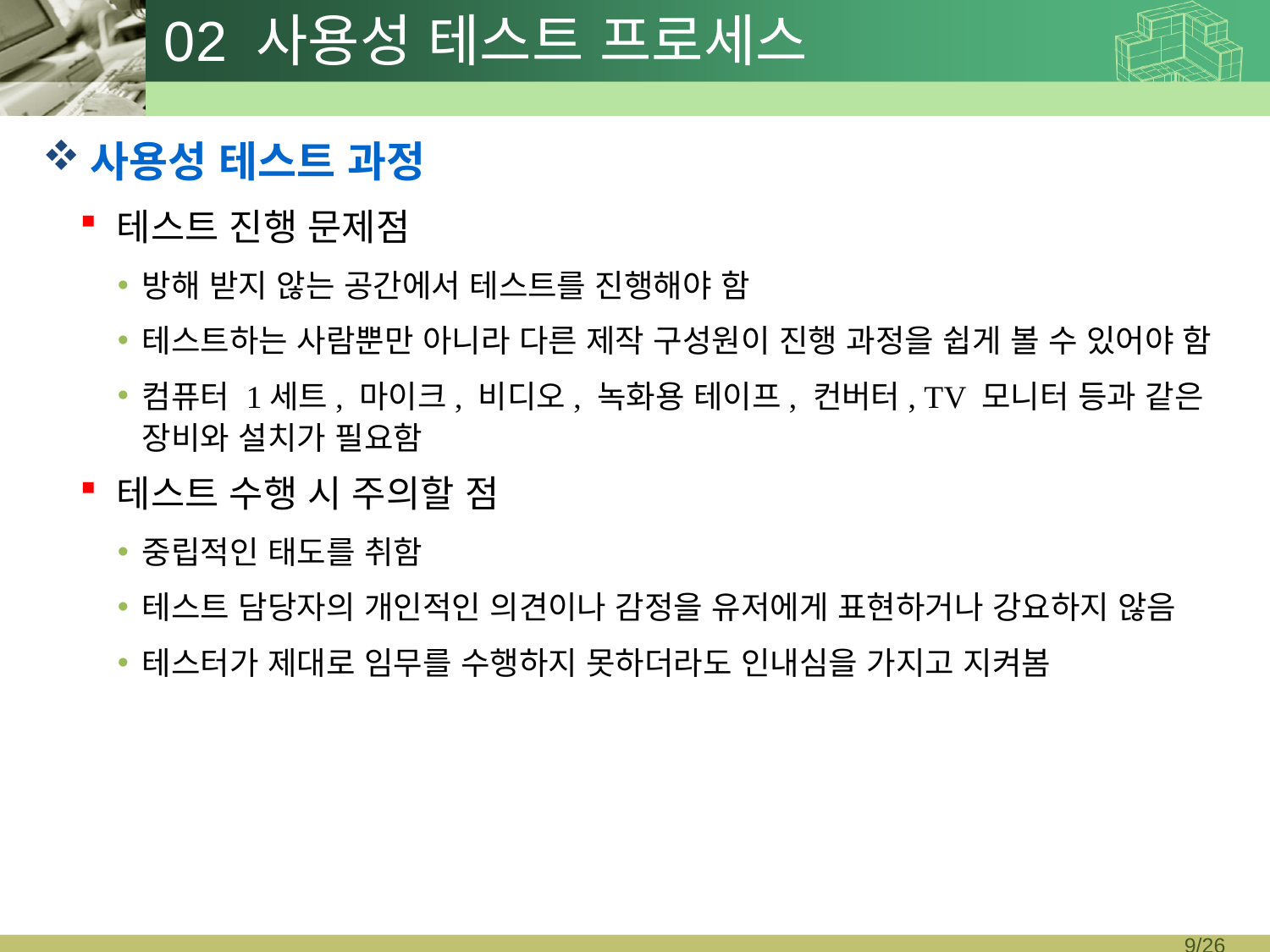

# 02 사용성 테스트 프로세스
사용성 테스트 과정
테스트 진행 문제점
방해 받지 않는 공간에서 테스트를 진행해야 함
테스트하는 사람뿐만 아니라 다른 제작 구성원이 진행 과정을 쉽게 볼 수 있어야 함
컴퓨터 1세트, 마이크, 비디오, 녹화용 테이프, 컨버터, TV 모니터 등과 같은 장비와 설치가 필요함
테스트 수행 시 주의할 점
중립적인 태도를 취함
테스트 담당자의 개인적인 의견이나 감정을 유저에게 표현하거나 강요하지 않음
테스터가 제대로 임무를 수행하지 못하더라도 인내심을 가지고 지켜봄